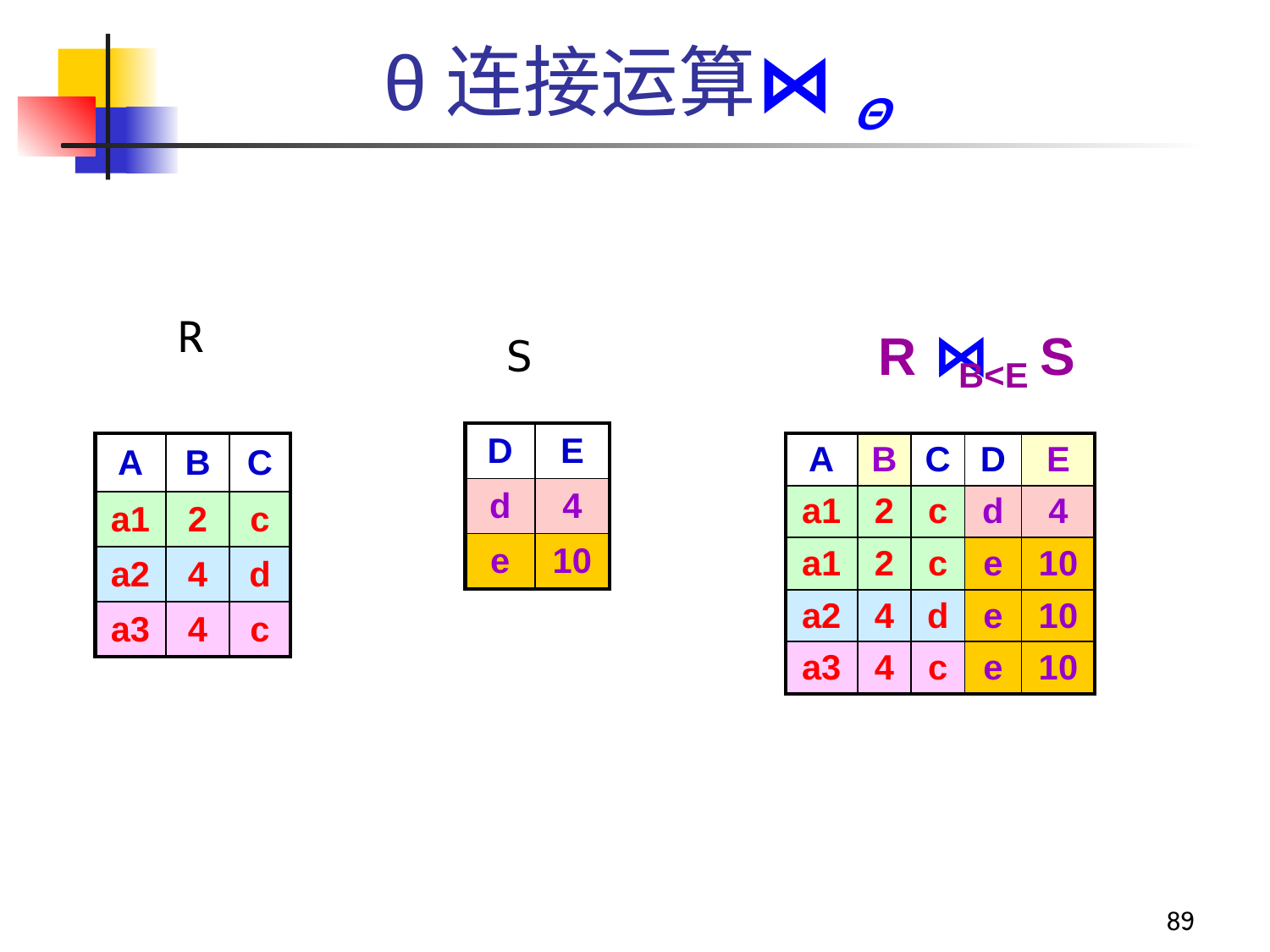

θ连接运算⋈θ
R
R ⋈   S
B<E
S
| D | E |
| --- | --- |
| d | 4 |
| e | 10 |
| A | B | C |
| --- | --- | --- |
| a1 | 2 | c |
| a2 | 4 | d |
| a3 | 4 | c |
| A | B | C | D | E |
| --- | --- | --- | --- | --- |
| a1 | 2 | c | d | 4 |
| a1 | 2 | c | e | 10 |
| a2 | 4 | d | e | 10 |
| a3 | 4 | c | e | 10 |
89